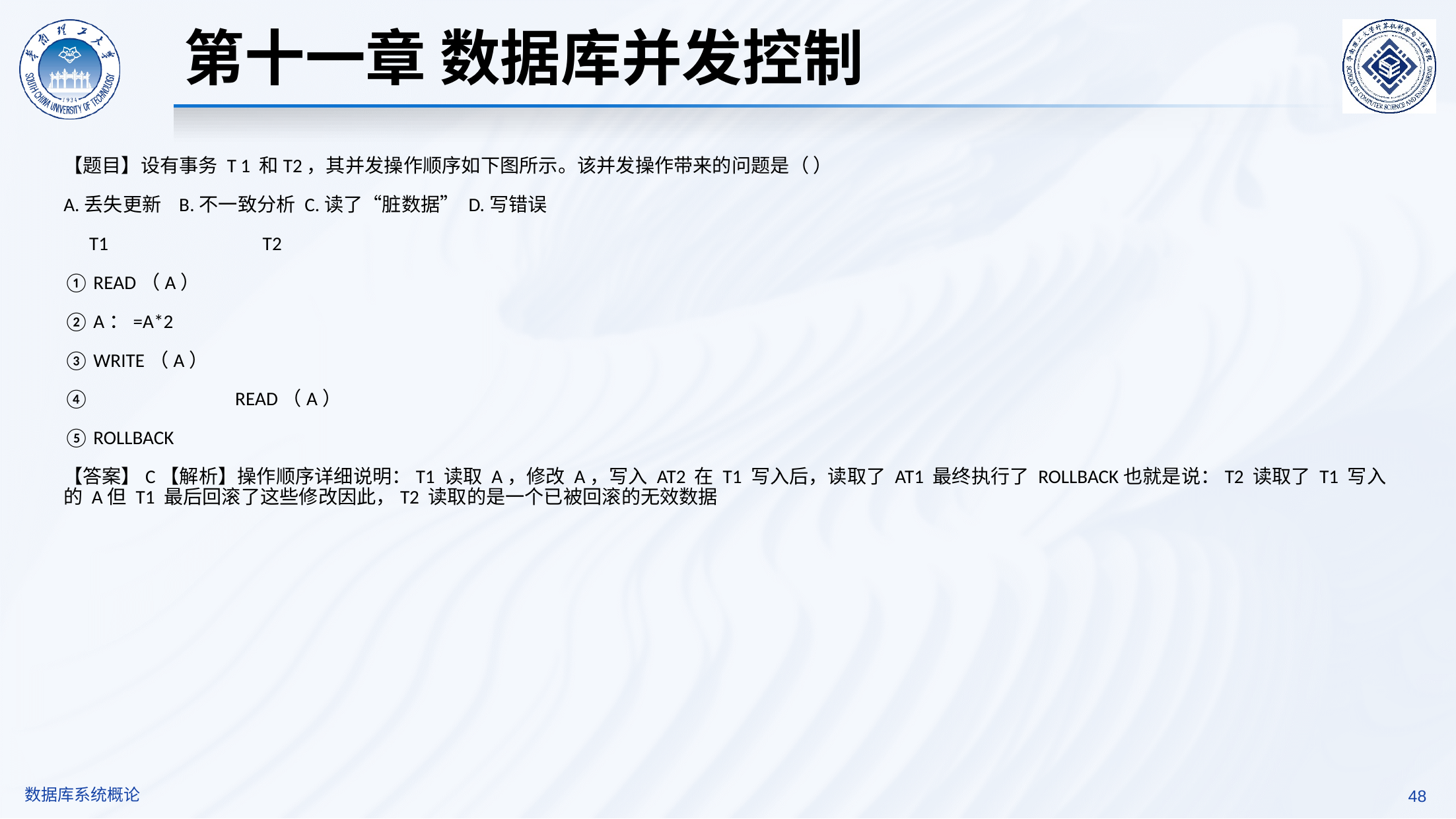

第十一章 数据库并发控制

【题目】设有事务 T 1 和T2，其并发操作顺序如下图所示。该并发操作带来的问题是（ ）
A.丢失更新   B.不一致分析 C.读了“脏数据” D.写错误
      T1                                    T2
① READ（A）
② A：=A*2
③ WRITE（A）
④                                  READ（A）
⑤ ROLLBACK
【答案】C【解析】操作顺序详细说明：T1 读取 A，修改 A，写入 AT2 在 T1 写入后，读取了 AT1 最终执行了 ROLLBACK也就是说：T2 读取了 T1 写入的 A但 T1 最后回滚了这些修改因此，T2 读取的是一个已被回滚的无效数据